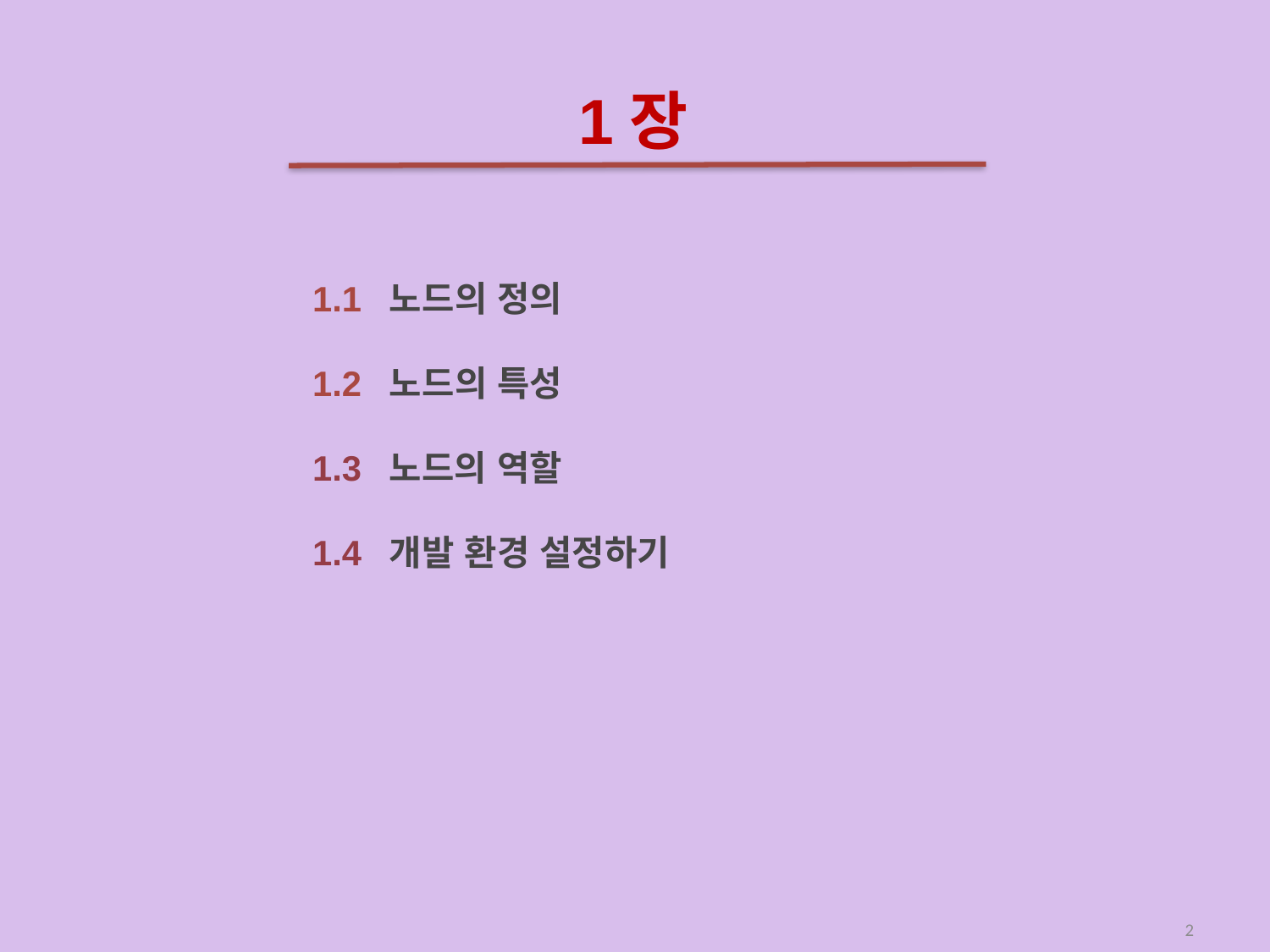

# 1장
1.1  노드의 정의
1.2  노드의 특성
1.3  노드의 역할
1.4  개발 환경 설정하기
2